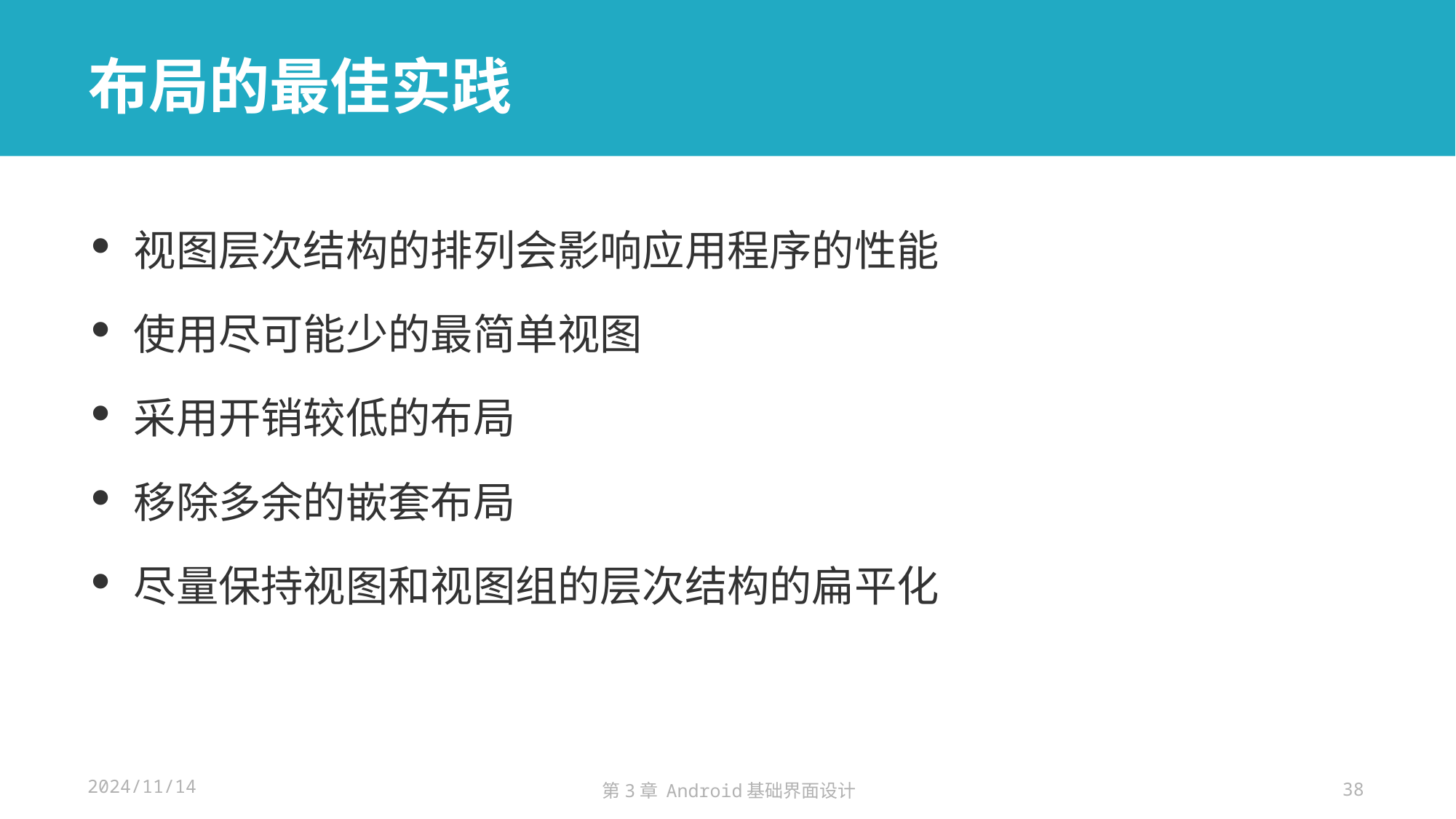

# 布局的最佳实践
视图层次结构的排列会影响应用程序的性能
使用尽可能少的最简单视图
采用开销较低的布局
移除多余的嵌套布局
尽量保持视图和视图组的层次结构的扁平化
2024/11/14
第3章 Android基础界面设计
38